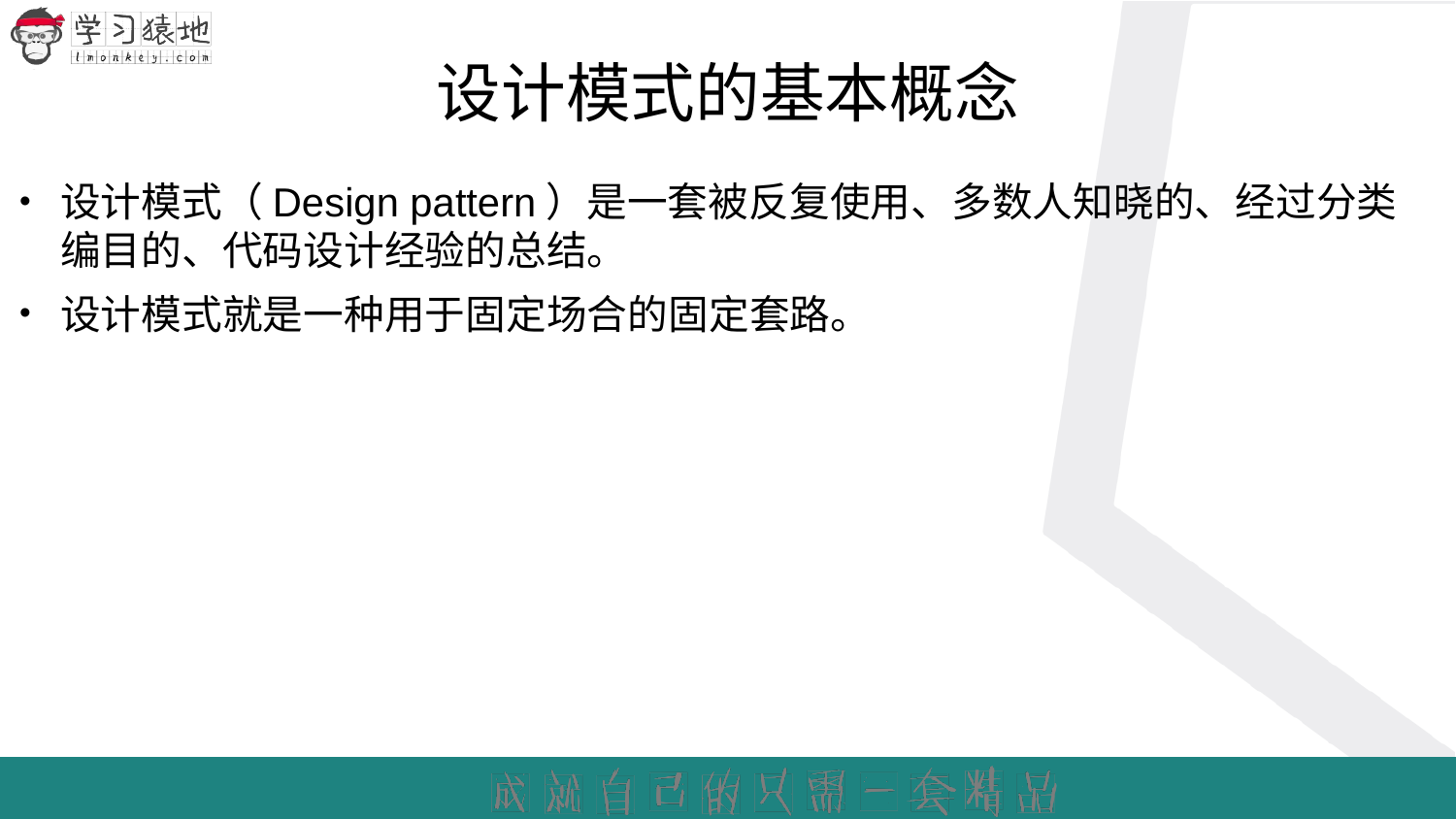

设计模式的基本概念
设计模式（Design pattern）是一套被反复使用、多数人知晓的、经过分类编目的、代码设计经验的总结。
设计模式就是一种用于固定场合的固定套路。